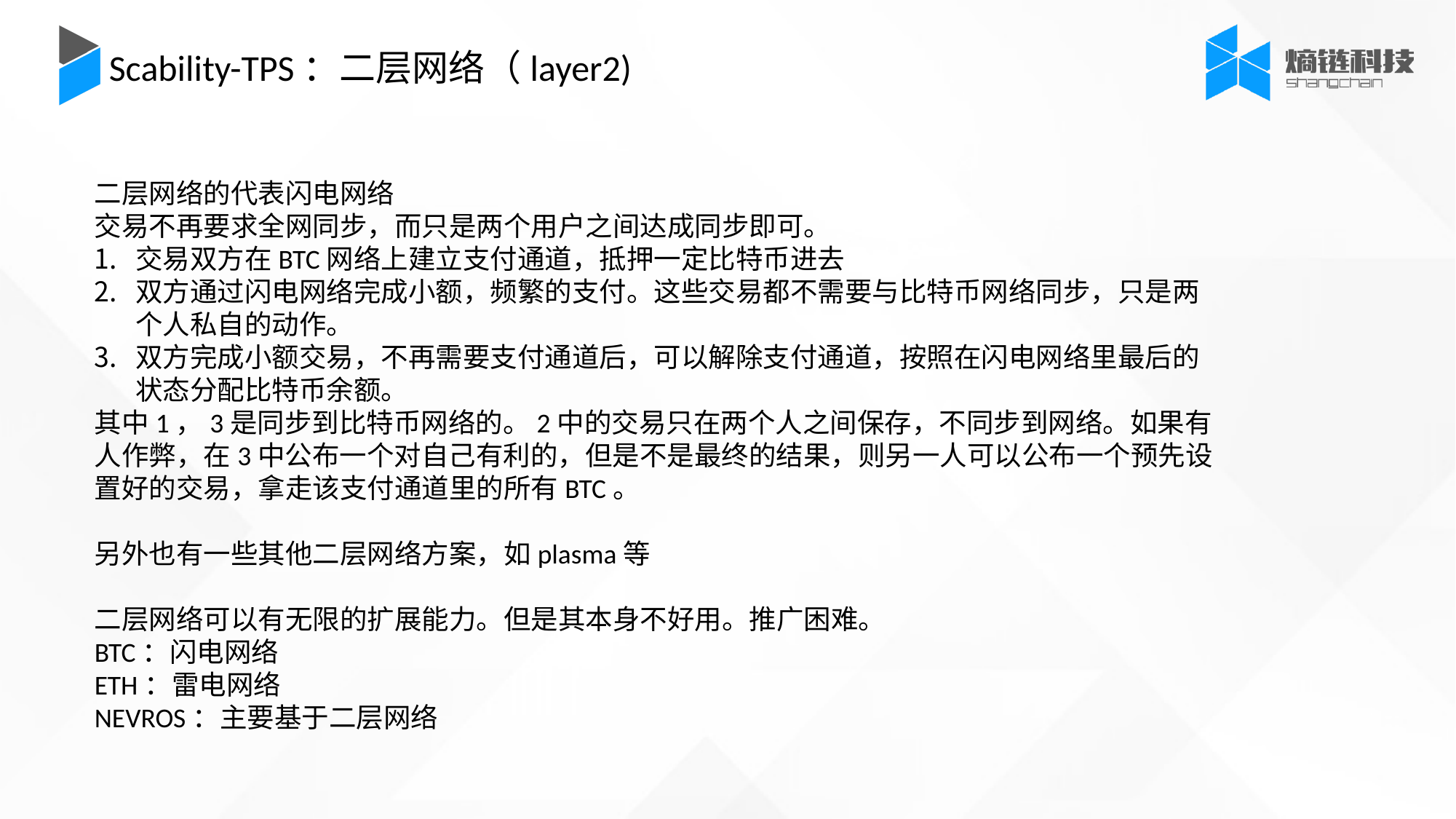

Scability-TPS：二层网络（layer2)
二层网络的代表闪电网络
交易不再要求全网同步，而只是两个用户之间达成同步即可。
交易双方在BTC网络上建立支付通道，抵押一定比特币进去
双方通过闪电网络完成小额，频繁的支付。这些交易都不需要与比特币网络同步，只是两个人私自的动作。
双方完成小额交易，不再需要支付通道后，可以解除支付通道，按照在闪电网络里最后的状态分配比特币余额。
其中1，3是同步到比特币网络的。2中的交易只在两个人之间保存，不同步到网络。如果有人作弊，在3中公布一个对自己有利的，但是不是最终的结果，则另一人可以公布一个预先设置好的交易，拿走该支付通道里的所有BTC。

另外也有一些其他二层网络方案，如plasma等

二层网络可以有无限的扩展能力。但是其本身不好用。推广困难。
BTC：闪电网络
ETH：雷电网络
NEVROS：主要基于二层网络